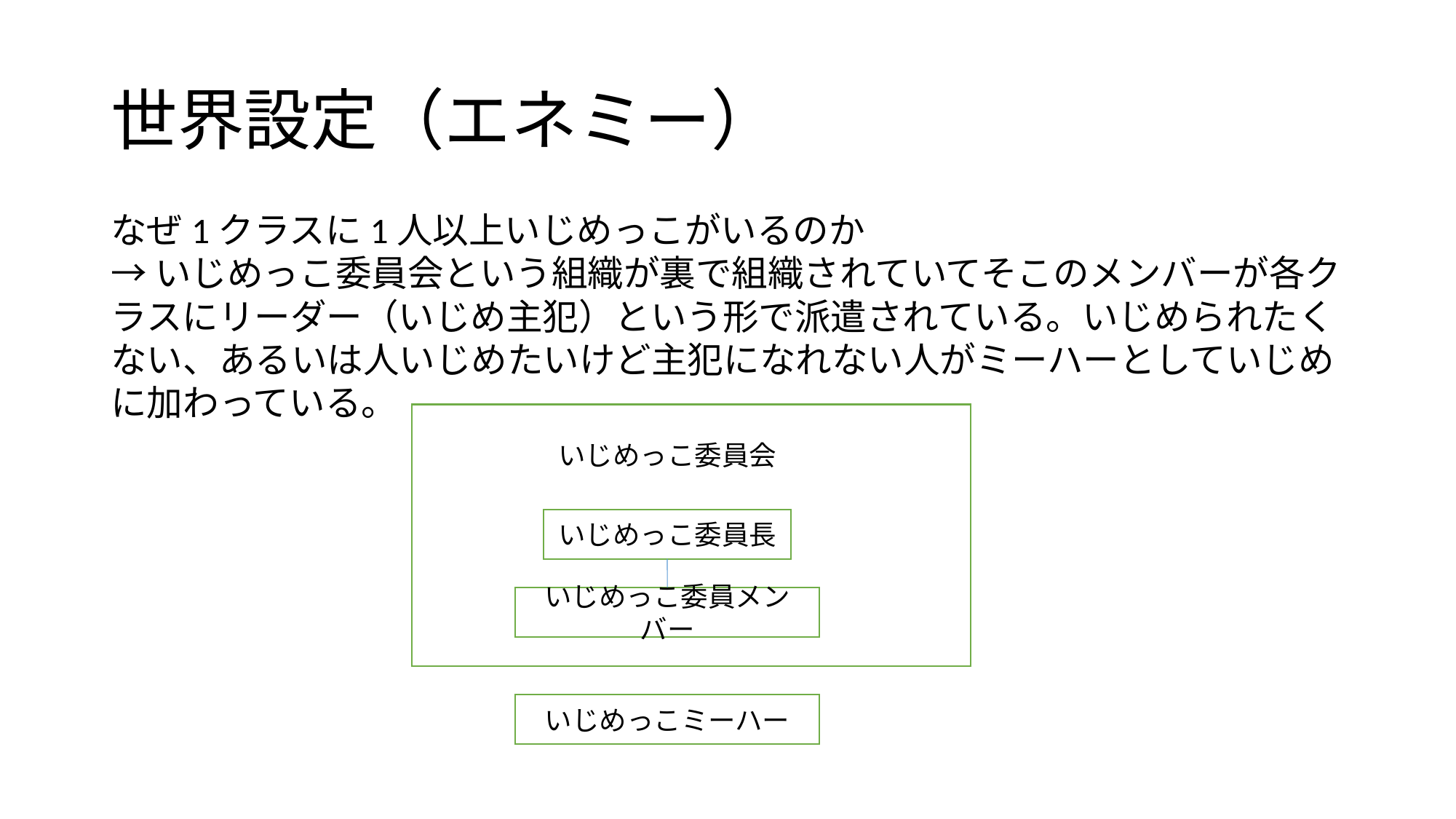

# 世界設定（エネミー）
なぜ1クラスに1人以上いじめっこがいるのか
→いじめっこ委員会という組織が裏で組織されていてそこのメンバーが各クラスにリーダー（いじめ主犯）という形で派遣されている。いじめられたくない、あるいは人いじめたいけど主犯になれない人がミーハーとしていじめに加わっている。

いじめっこ委員会
いじめっこ委員長
いじめっこ委員メンバー
いじめっこミーハー